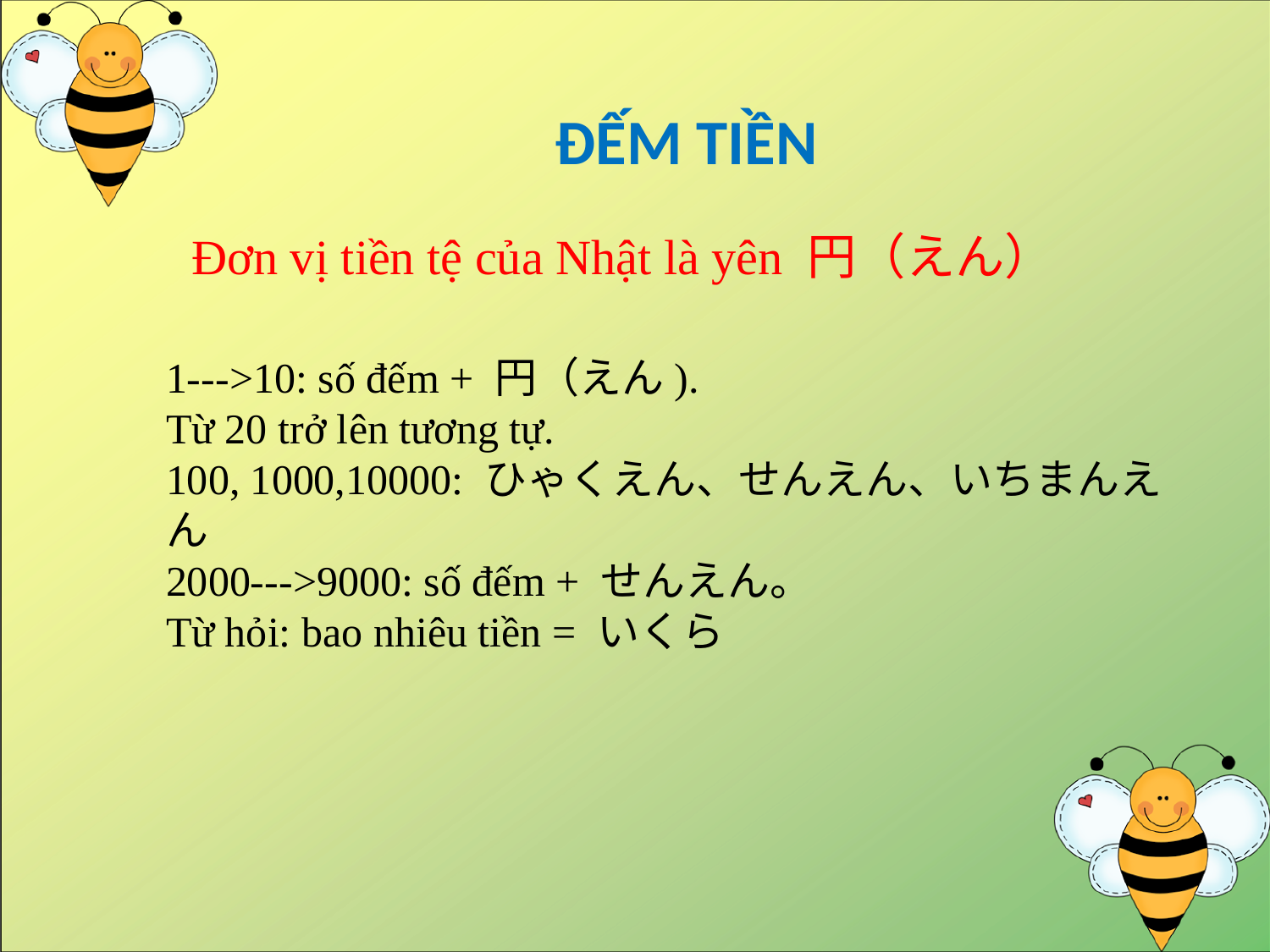

ĐẾM TIỀN
Đơn vị tiền tệ của Nhật là yên 円（えん）

1--->10: số đếm + 円（えん).
Từ 20 trở lên tương tự.
100, 1000,10000: ひゃくえん、せんえん、いちまんえん
2000--->9000: số đếm + せんえん。
Từ hỏi: bao nhiêu tiền = いくら